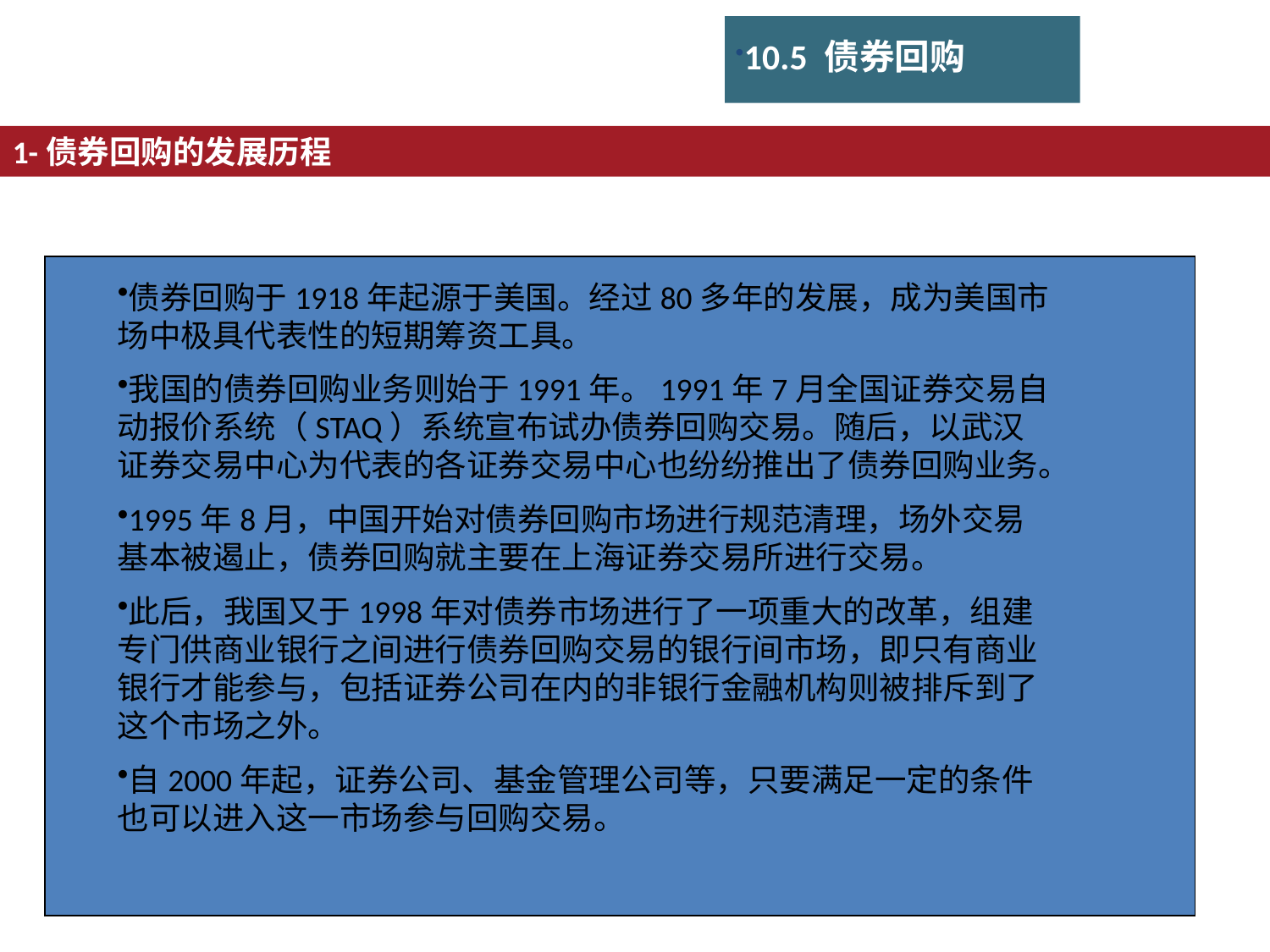

10.5 债券回购
1-债券回购的发展历程

债券回购于1918年起源于美国。经过80多年的发展，成为美国市场中极具代表性的短期筹资工具。
我国的债券回购业务则始于1991年。1991年7月全国证券交易自动报价系统（STAQ）系统宣布试办债券回购交易。随后，以武汉证券交易中心为代表的各证券交易中心也纷纷推出了债券回购业务。
1995年8月，中国开始对债券回购市场进行规范清理，场外交易基本被遏止，债券回购就主要在上海证券交易所进行交易。
此后，我国又于1998年对债券市场进行了一项重大的改革，组建专门供商业银行之间进行债券回购交易的银行间市场，即只有商业银行才能参与，包括证券公司在内的非银行金融机构则被排斥到了这个市场之外。
自2000年起，证券公司、基金管理公司等，只要满足一定的条件也可以进入这一市场参与回购交易。